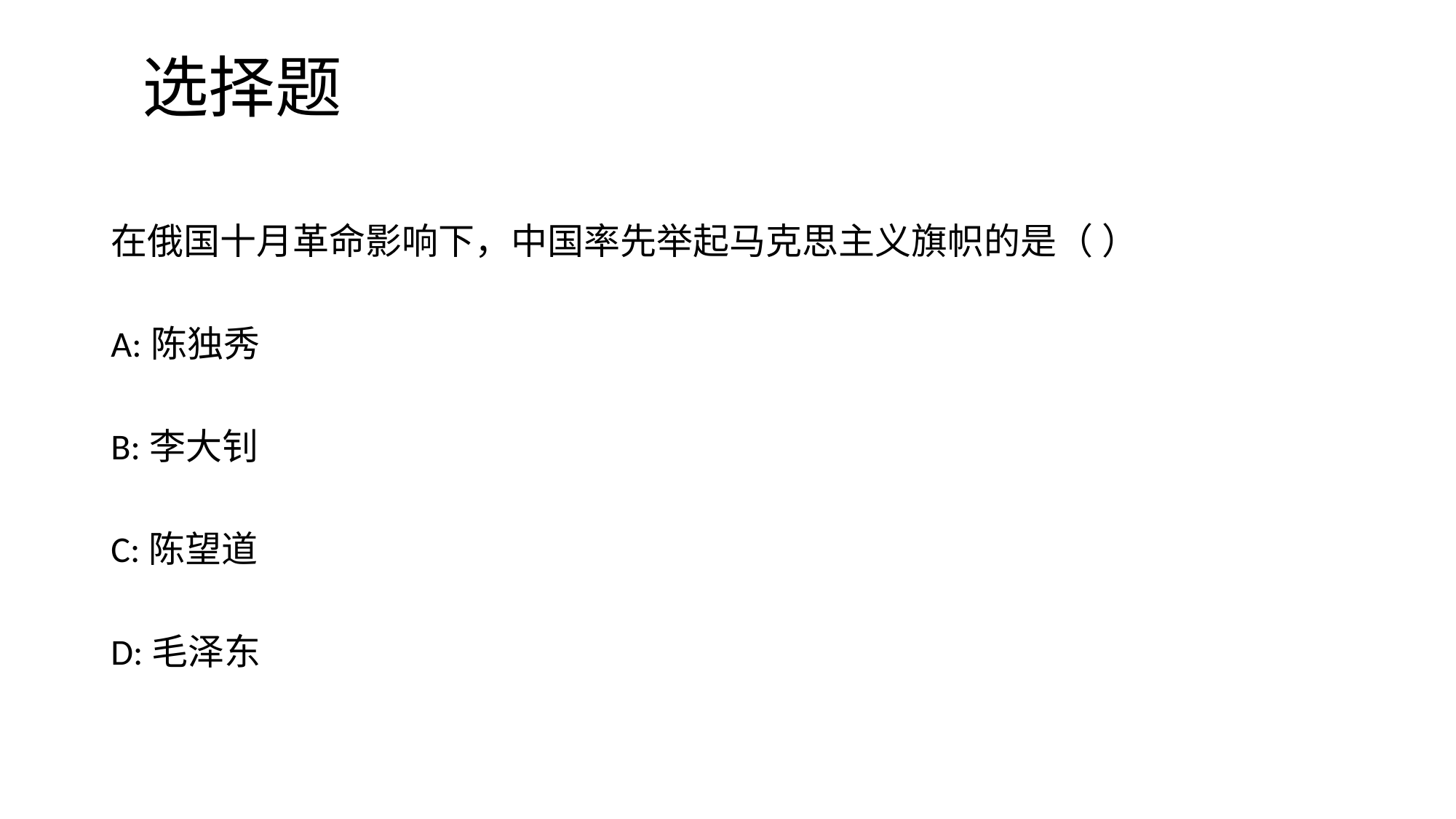

# 选择题
在俄国十月革命影响下，中国率先举起马克思主义旗帜的是（ ）
A:陈独秀
B:李大钊
C:陈望道
D:毛泽东